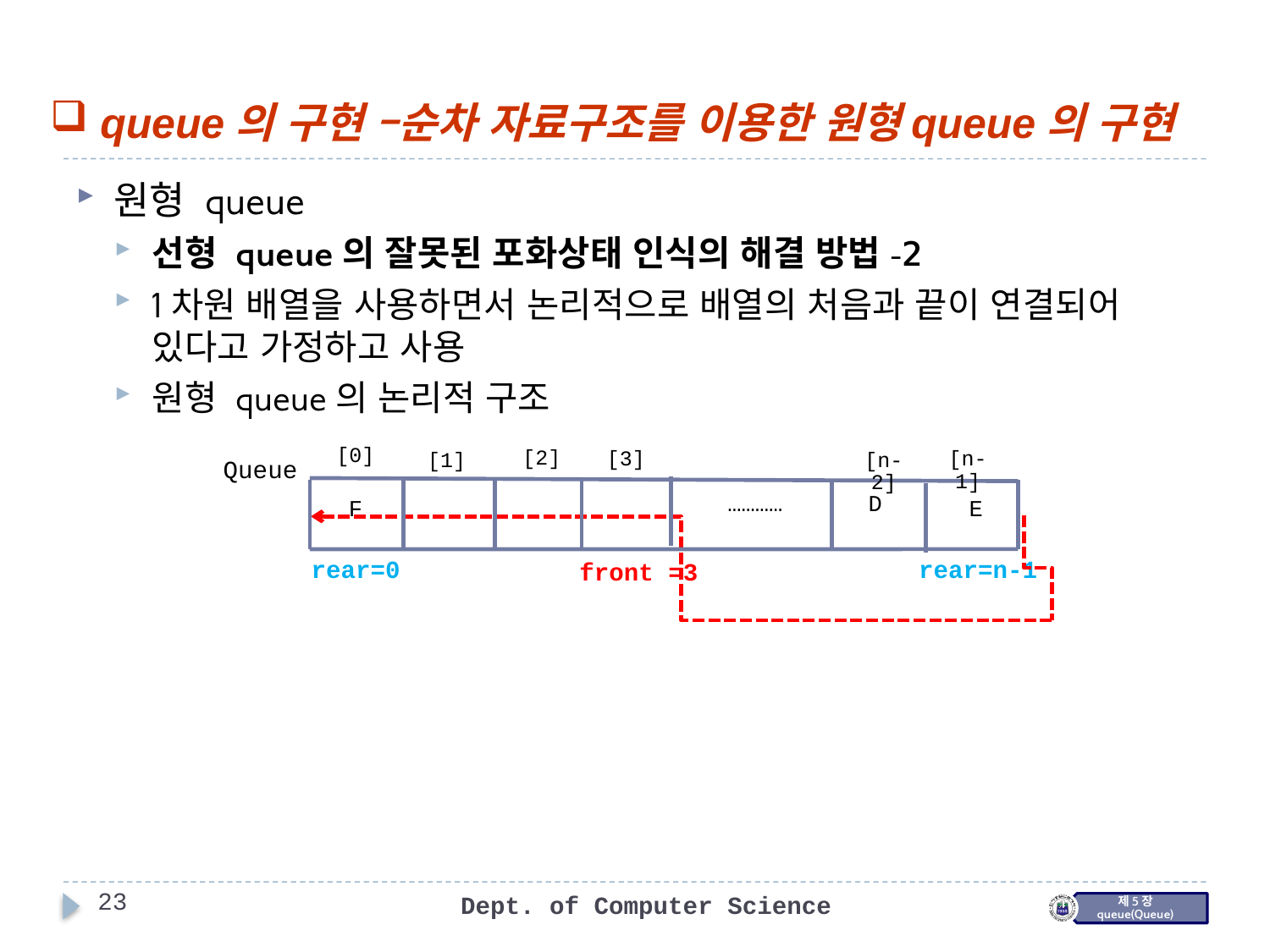

queue의 구현 –순차 자료구조를 이용한 원형queue의 구현
원형 queue
선형 queue의 잘못된 포화상태 인식의 해결 방법-2
1차원 배열을 사용하면서 논리적으로 배열의 처음과 끝이 연결되어 있다고 가정하고 사용
원형 queue의 논리적 구조
[0]
[2]
[3]
[n-1]
[1]
[n-2]
Queue
D
…………
F
E
 rear=0
 rear=n-1
 front =3
23
Dept. of Computer Science